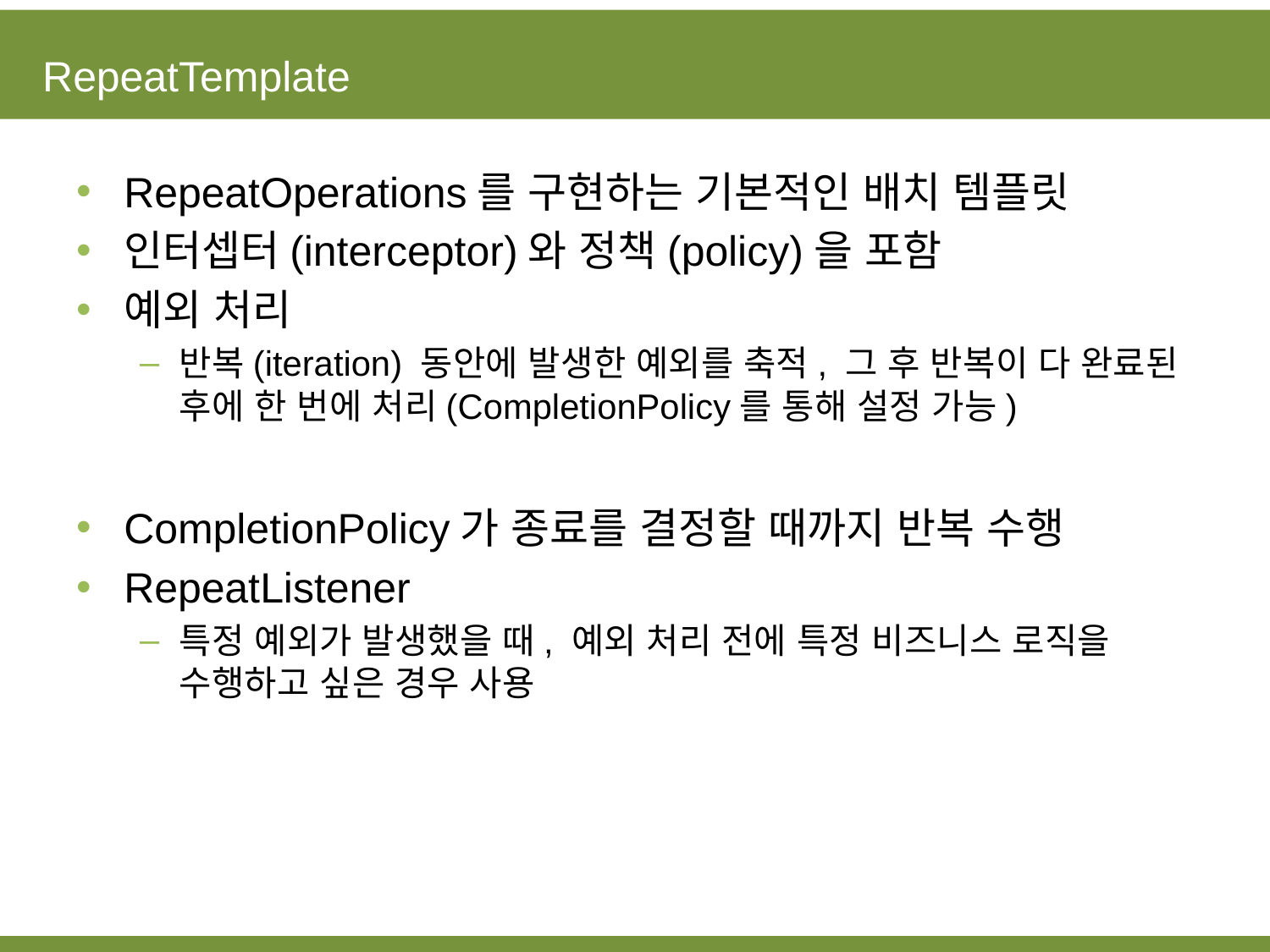

# RepeatTemplate
RepeatOperations를 구현하는 기본적인 배치 템플릿
인터셉터(interceptor)와 정책(policy)을 포함
예외 처리
반복(iteration) 동안에 발생한 예외를 축적, 그 후 반복이 다 완료된 후에 한 번에 처리(CompletionPolicy를 통해 설정 가능)

CompletionPolicy가 종료를 결정할 때까지 반복 수행
RepeatListener
특정 예외가 발생했을 때, 예외 처리 전에 특정 비즈니스 로직을 수행하고 싶은 경우 사용